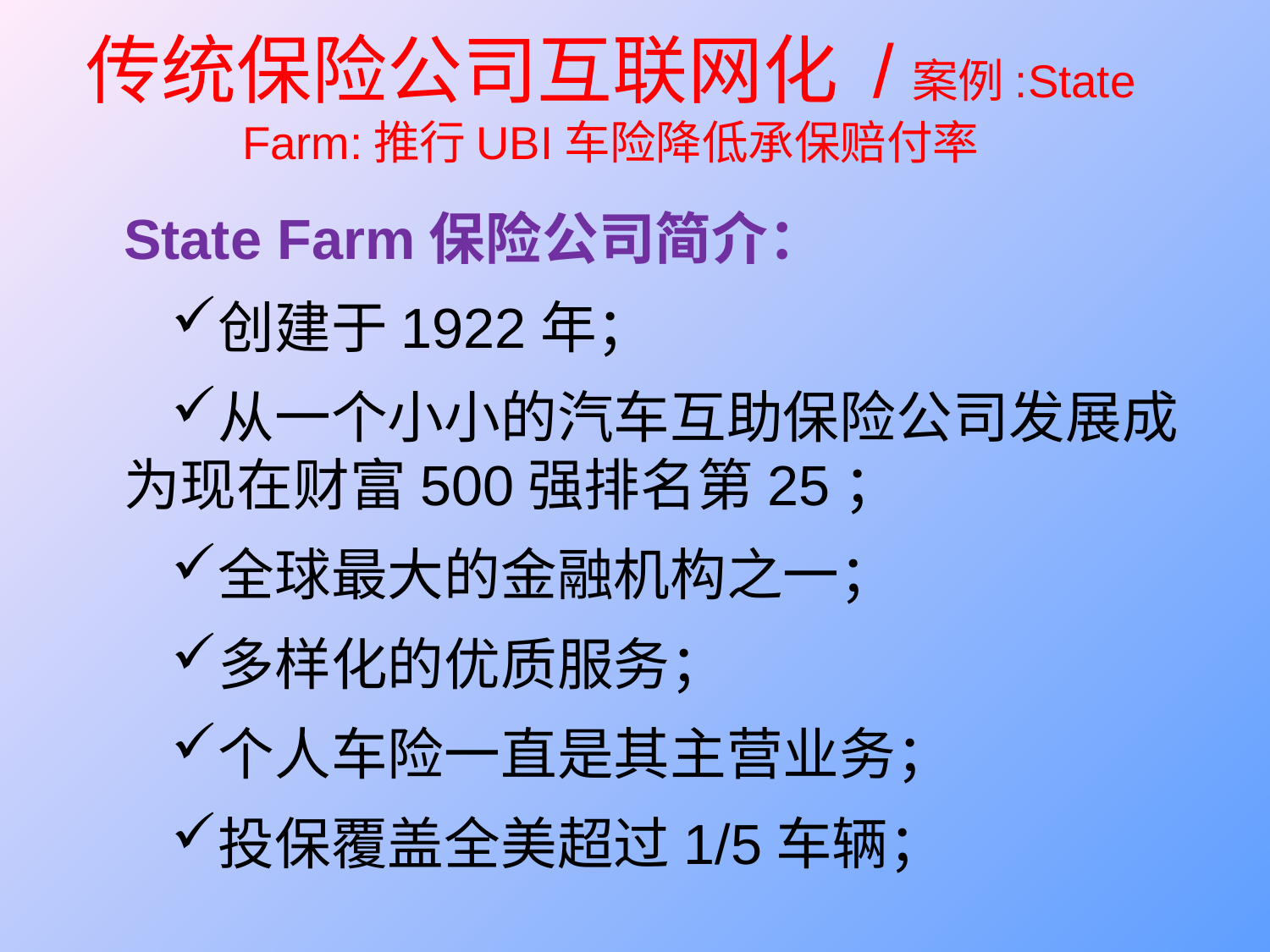

# 传统保险公司互联网化 /案例:State Farm:推行UBI车险降低承保赔付率
State Farm保险公司简介：
创建于1922年；
从一个小小的汽车互助保险公司发展成为现在财富500强排名第25；
全球最大的金融机构之一；
多样化的优质服务；
个人车险一直是其主营业务；
投保覆盖全美超过1/5车辆；